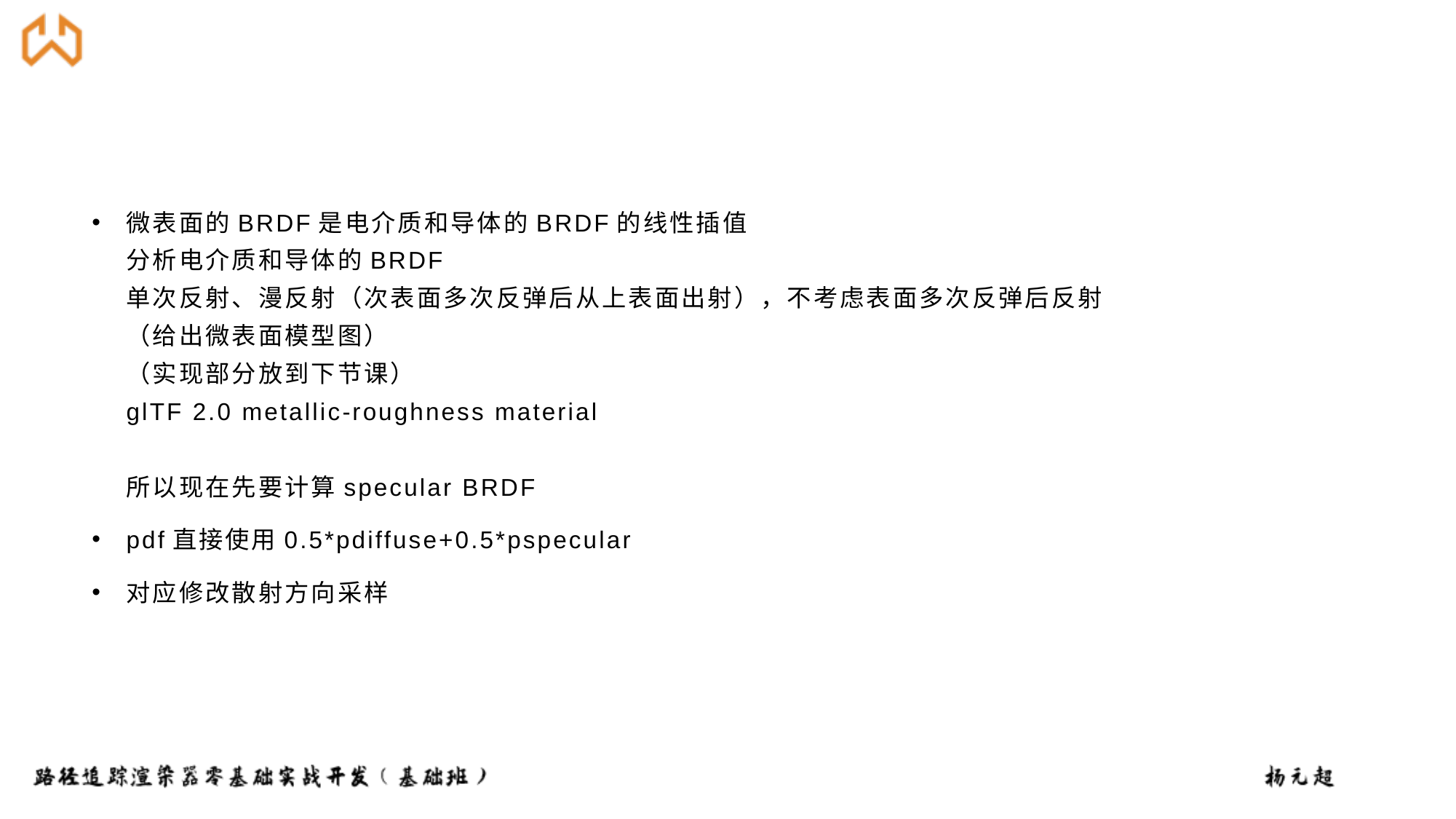

#
微表面的BRDF是电介质和导体的BRDF的线性插值
分析电介质和导体的BRDF
单次反射、漫反射（次表面多次反弹后从上表面出射），不考虑表面多次反弹后反射
（给出微表面模型图）
（实现部分放到下节课）
glTF 2.0 metallic-roughness material
所以现在先要计算specular BRDF
pdf直接使用0.5*pdiffuse+0.5*pspecular
对应修改散射方向采样